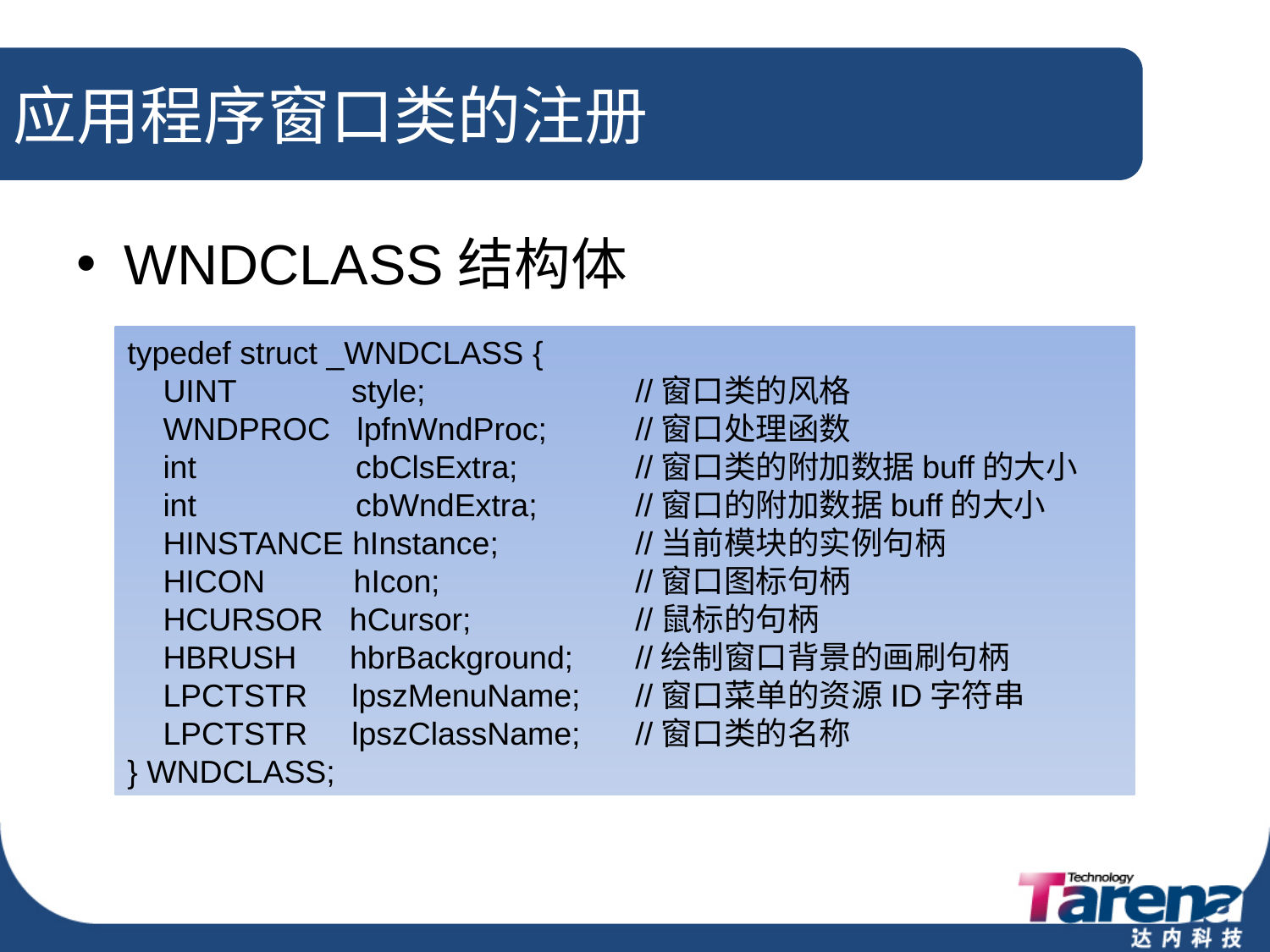

# 应用程序窗口类的注册
WNDCLASS结构体
typedef struct _WNDCLASS {
    UINT             style;  		//窗口类的风格
    WNDPROC   lpfnWndProc; 	//窗口处理函数
    int                  cbClsExtra; 	//窗口类的附加数据buff的大小
    int                  cbWndExtra; 	//窗口的附加数据buff的大小
    HINSTANCE hInstance; 		//当前模块的实例句柄
    HICON          hIcon; 		//窗口图标句柄
    HCURSOR   hCursor; 		//鼠标的句柄
    HBRUSH      hbrBackground;	//绘制窗口背景的画刷句柄
    LPCTSTR     lpszMenuName; 	//窗口菜单的资源ID字符串
    LPCTSTR     lpszClassName; 	//窗口类的名称
} WNDCLASS;